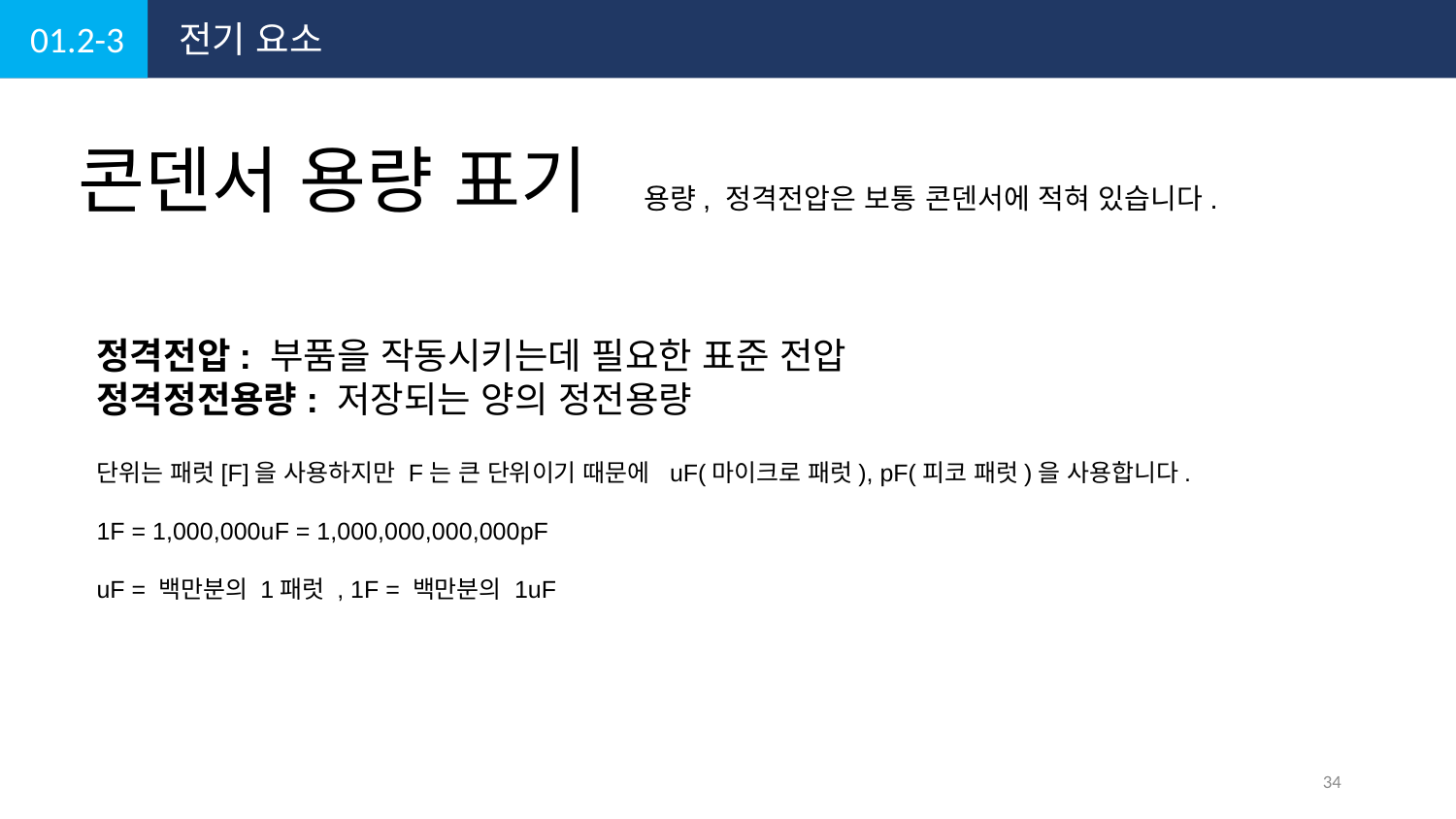

01.2-3
전기 요소
콘덴서 용량 표기
용량, 정격전압은 보통 콘덴서에 적혀 있습니다.
정격전압: 부품을 작동시키는데 필요한 표준 전압
정격정전용량: 저장되는 양의 정전용량
단위는 패럿[F]을 사용하지만 F는 큰 단위이기 때문에  uF(마이크로 패럿), pF(피코 패럿)을 사용합니다.

1F = 1,000,000uF = 1,000,000,000,000pF

uF = 백만분의 1패럿 , 1F = 백만분의 1uF
34